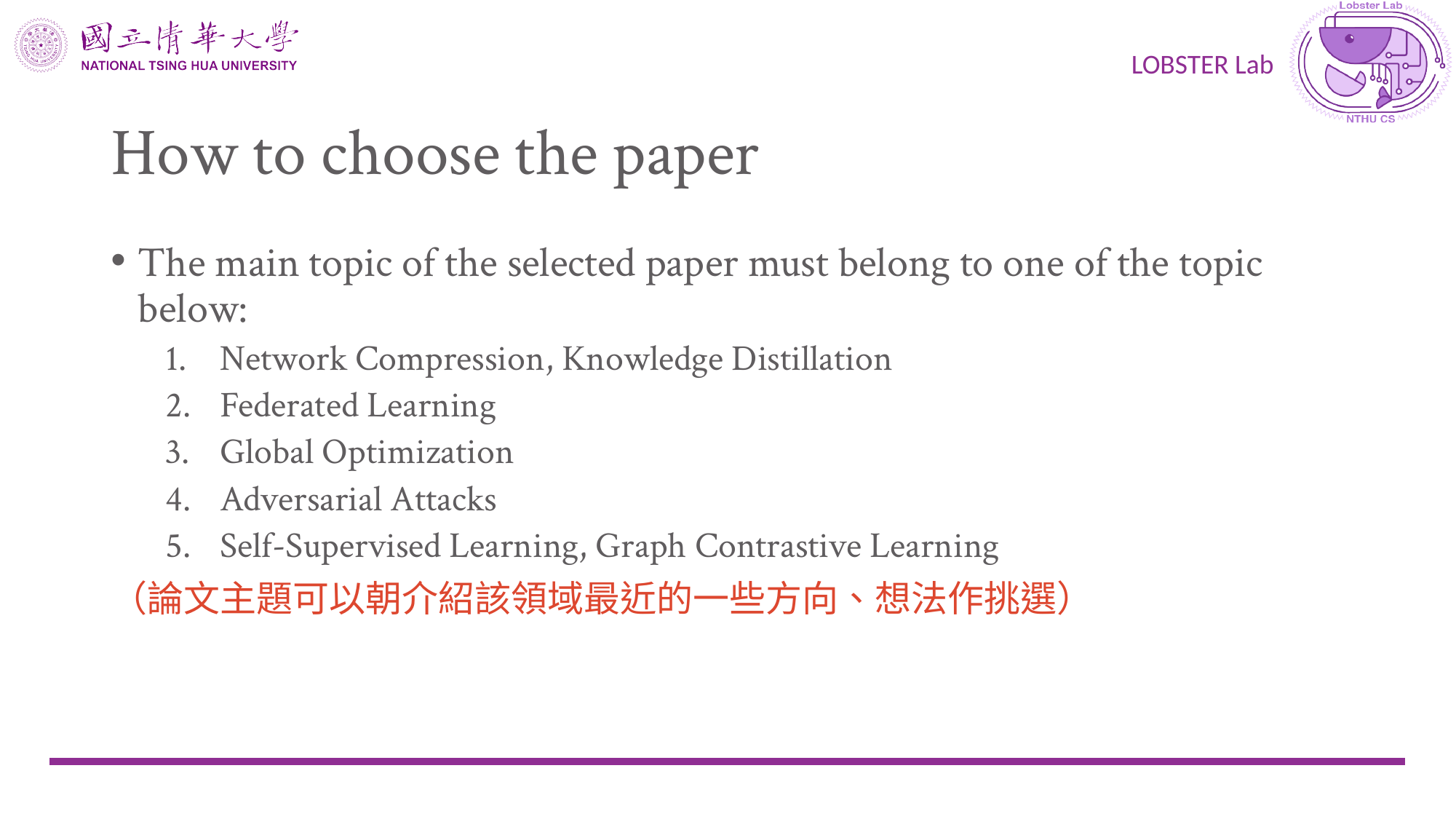

# How to choose the paper
The main topic of the selected paper must belong to one of the topic below:
Network Compression, Knowledge Distillation
Federated Learning
Global Optimization
Adversarial Attacks
Self-Supervised Learning, Graph Contrastive Learning
（論文主題可以朝介紹該領域最近的一些方向、想法作挑選）